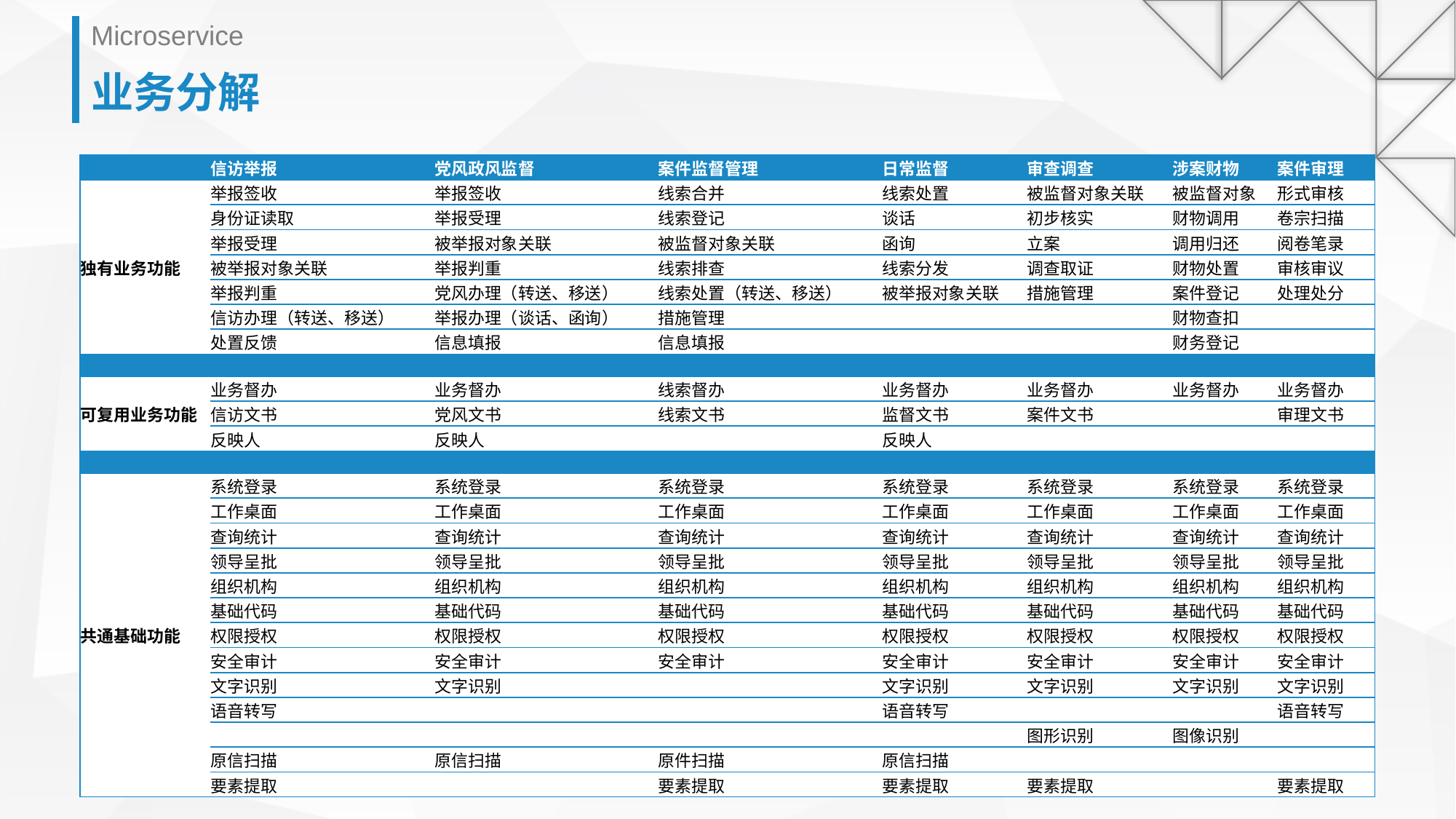

Microservice
# 业务分解
|  | 信访举报 | 党风政风监督 | 案件监督管理 | 日常监督 | 审查调查 | 涉案财物 | 案件审理 |
| --- | --- | --- | --- | --- | --- | --- | --- |
| 独有业务功能 | 举报签收 | 举报签收 | 线索合并 | 线索处置 | 被监督对象关联 | 被监督对象 | 形式审核 |
|  | 身份证读取 | 举报受理 | 线索登记 | 谈话 | 初步核实 | 财物调用 | 卷宗扫描 |
|  | 举报受理 | 被举报对象关联 | 被监督对象关联 | 函询 | 立案 | 调用归还 | 阅卷笔录 |
|  | 被举报对象关联 | 举报判重 | 线索排查 | 线索分发 | 调查取证 | 财物处置 | 审核审议 |
|  | 举报判重 | 党风办理（转送、移送） | 线索处置（转送、移送） | 被举报对象关联 | 措施管理 | 案件登记 | 处理处分 |
|  | 信访办理（转送、移送） | 举报办理（谈话、函询） | 措施管理 |  |  | 财物查扣 |  |
|  | 处置反馈 | 信息填报 | 信息填报 |  |  | 财务登记 |  |
|  |  |  |  |  |  |  |  |
| 可复用业务功能 | 业务督办 | 业务督办 | 线索督办 | 业务督办 | 业务督办 | 业务督办 | 业务督办 |
|  | 信访文书 | 党风文书 | 线索文书 | 监督文书 | 案件文书 |  | 审理文书 |
|  | 反映人 | 反映人 |  | 反映人 |  |  |  |
|  |  |  |  |  |  |  |  |
| 共通基础功能 | 系统登录 | 系统登录 | 系统登录 | 系统登录 | 系统登录 | 系统登录 | 系统登录 |
|  | 工作桌面 | 工作桌面 | 工作桌面 | 工作桌面 | 工作桌面 | 工作桌面 | 工作桌面 |
|  | 查询统计 | 查询统计 | 查询统计 | 查询统计 | 查询统计 | 查询统计 | 查询统计 |
|  | 领导呈批 | 领导呈批 | 领导呈批 | 领导呈批 | 领导呈批 | 领导呈批 | 领导呈批 |
|  | 组织机构 | 组织机构 | 组织机构 | 组织机构 | 组织机构 | 组织机构 | 组织机构 |
|  | 基础代码 | 基础代码 | 基础代码 | 基础代码 | 基础代码 | 基础代码 | 基础代码 |
|  | 权限授权 | 权限授权 | 权限授权 | 权限授权 | 权限授权 | 权限授权 | 权限授权 |
|  | 安全审计 | 安全审计 | 安全审计 | 安全审计 | 安全审计 | 安全审计 | 安全审计 |
|  | 文字识别 | 文字识别 |  | 文字识别 | 文字识别 | 文字识别 | 文字识别 |
|  | 语音转写 |  |  | 语音转写 |  |  | 语音转写 |
|  |  |  |  |  | 图形识别 | 图像识别 |  |
|  | 原信扫描 | 原信扫描 | 原件扫描 | 原信扫描 |  |  |  |
|  | 要素提取 |  | 要素提取 | 要素提取 | 要素提取 |  | 要素提取 |
Sinosoft
10